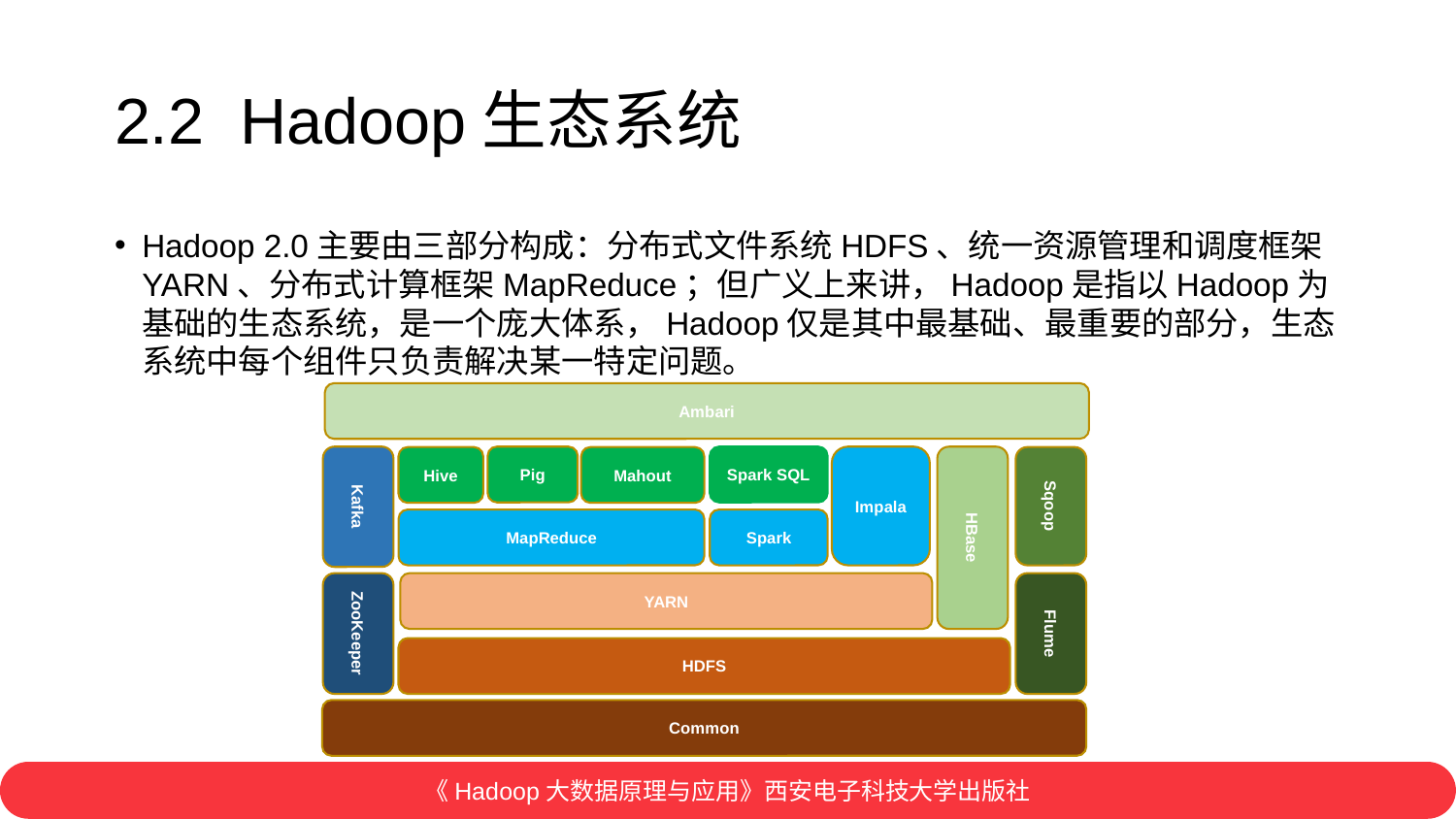

# 2.2  Hadoop生态系统
Hadoop 2.0主要由三部分构成：分布式文件系统HDFS、统一资源管理和调度框架YARN、分布式计算框架MapReduce；但广义上来讲，Hadoop是指以Hadoop为基础的生态系统，是一个庞大体系，Hadoop仅是其中最基础、最重要的部分，生态系统中每个组件只负责解决某一特定问题。

Ambari
Kafka
Pig
Spark SQL
Impala
HBase
Hive
Mahout
Sqoop
MapReduce
Spark
ZooKeeper
YARN
Flume
HDFS
Common